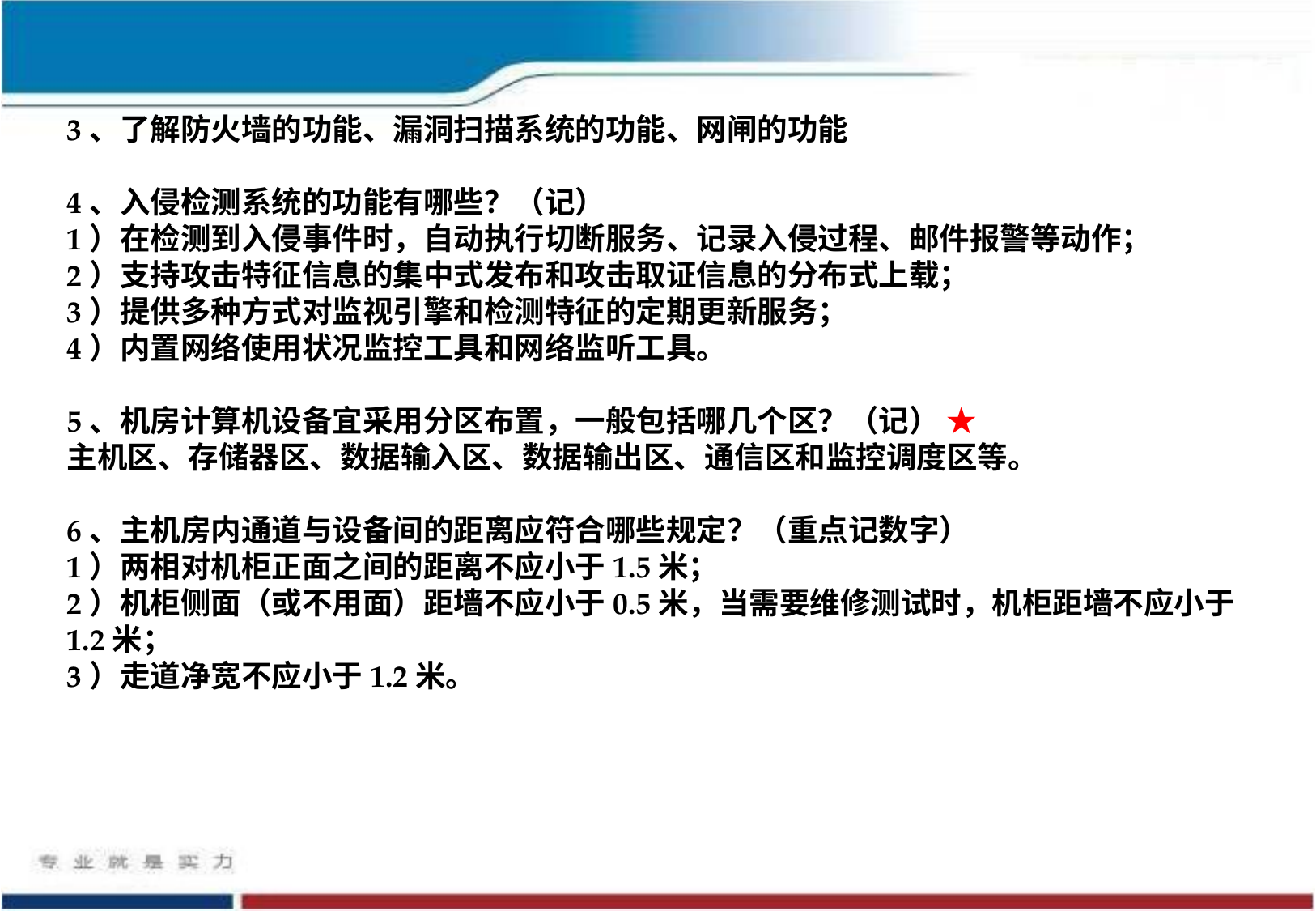

3、了解防火墙的功能、漏洞扫描系统的功能、网闸的功能

4、入侵检测系统的功能有哪些？（记）
1）在检测到入侵事件时，自动执行切断服务、记录入侵过程、邮件报警等动作；
2）支持攻击特征信息的集中式发布和攻击取证信息的分布式上载；
3）提供多种方式对监视引擎和检测特征的定期更新服务；
4）内置网络使用状况监控工具和网络监听工具。

5、机房计算机设备宜采用分区布置，一般包括哪几个区？（记） ★
主机区、存储器区、数据输入区、数据输出区、通信区和监控调度区等。

6、主机房内通道与设备间的距离应符合哪些规定？（重点记数字）
1）两相对机柜正面之间的距离不应小于1.5米；
2）机柜侧面（或不用面）距墙不应小于0.5米，当需要维修测试时，机柜距墙不应小于1.2米；
3）走道净宽不应小于1.2米。